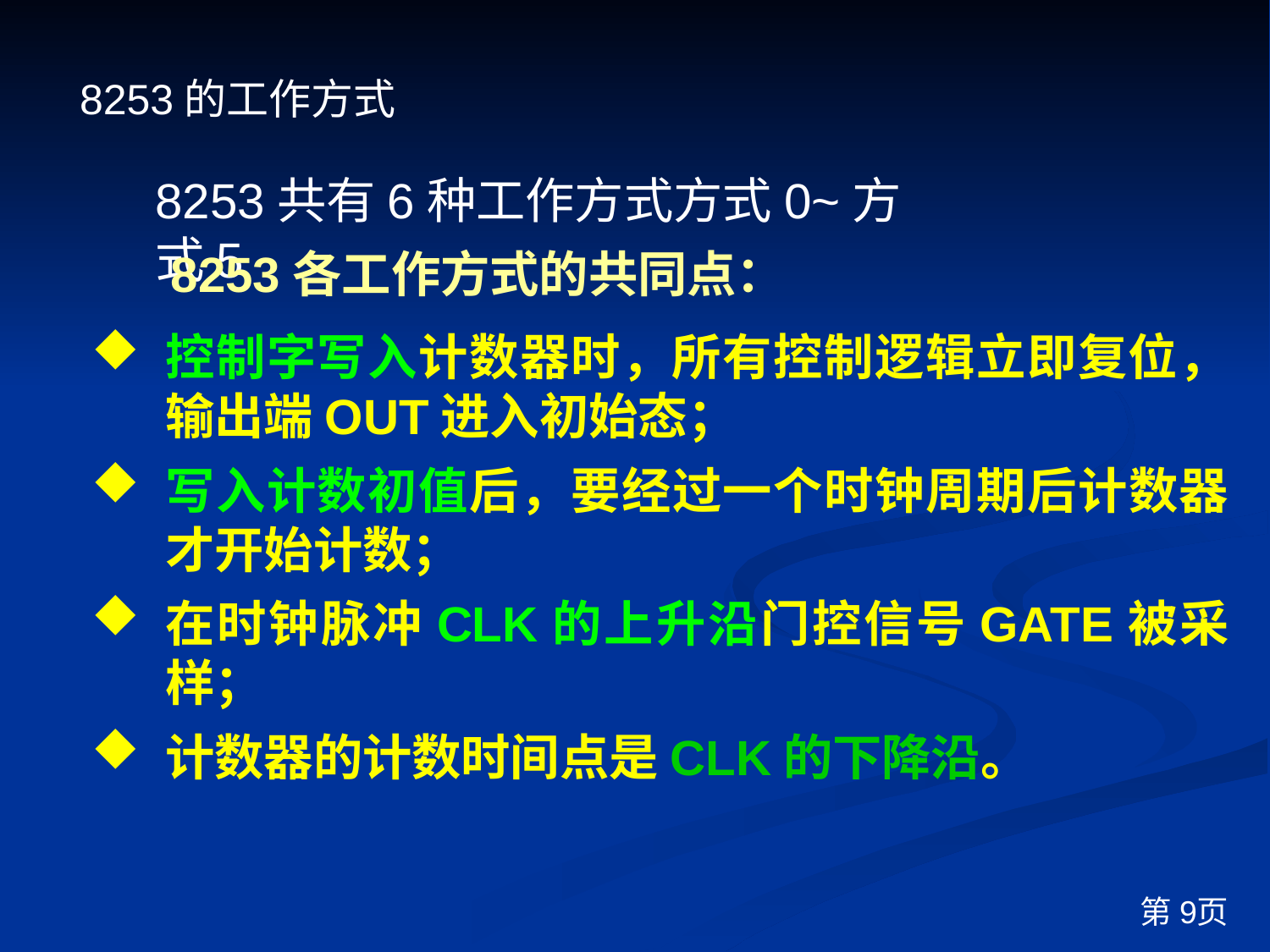

8253的工作方式
8253共有6种工作方式方式0~方式5
8253各工作方式的共同点：
控制字写入计数器时，所有控制逻辑立即复位，输出端OUT进入初始态；
写入计数初值后，要经过一个时钟周期后计数器才开始计数；
在时钟脉冲CLK的上升沿门控信号GATE被采样；
计数器的计数时间点是CLK的下降沿。
第9页